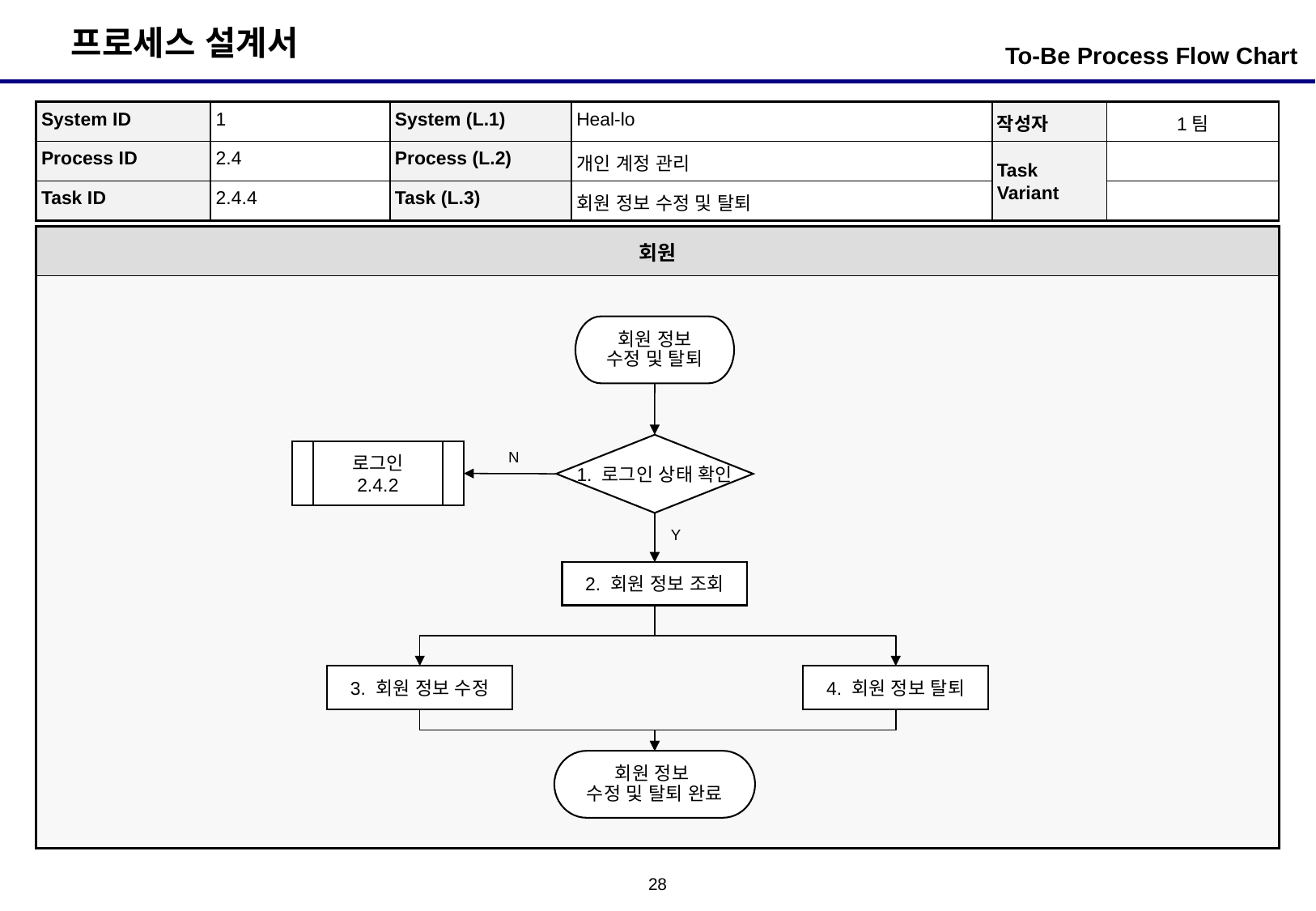

To-Be Process Flow Chart
| System ID | 1 | System (L.1) | Heal-lo | 작성자 | 1팀 |
| --- | --- | --- | --- | --- | --- |
| Process ID | 2.4 | Process (L.2) | 개인 계정 관리 | Task Variant |  |
| Task ID | 2.4.4 | Task (L.3) | 회원 정보 수정 및 탈퇴 |  |  |
| 회원 |
| --- |
|  |
회원 정보
수정 및 탈퇴
1. 로그인 상태 확인
로그인
2.4.2
N
Y
2. 회원 정보 조회
3. 회원 정보 수정
4. 회원 정보 탈퇴
회원 정보
수정 및 탈퇴 완료